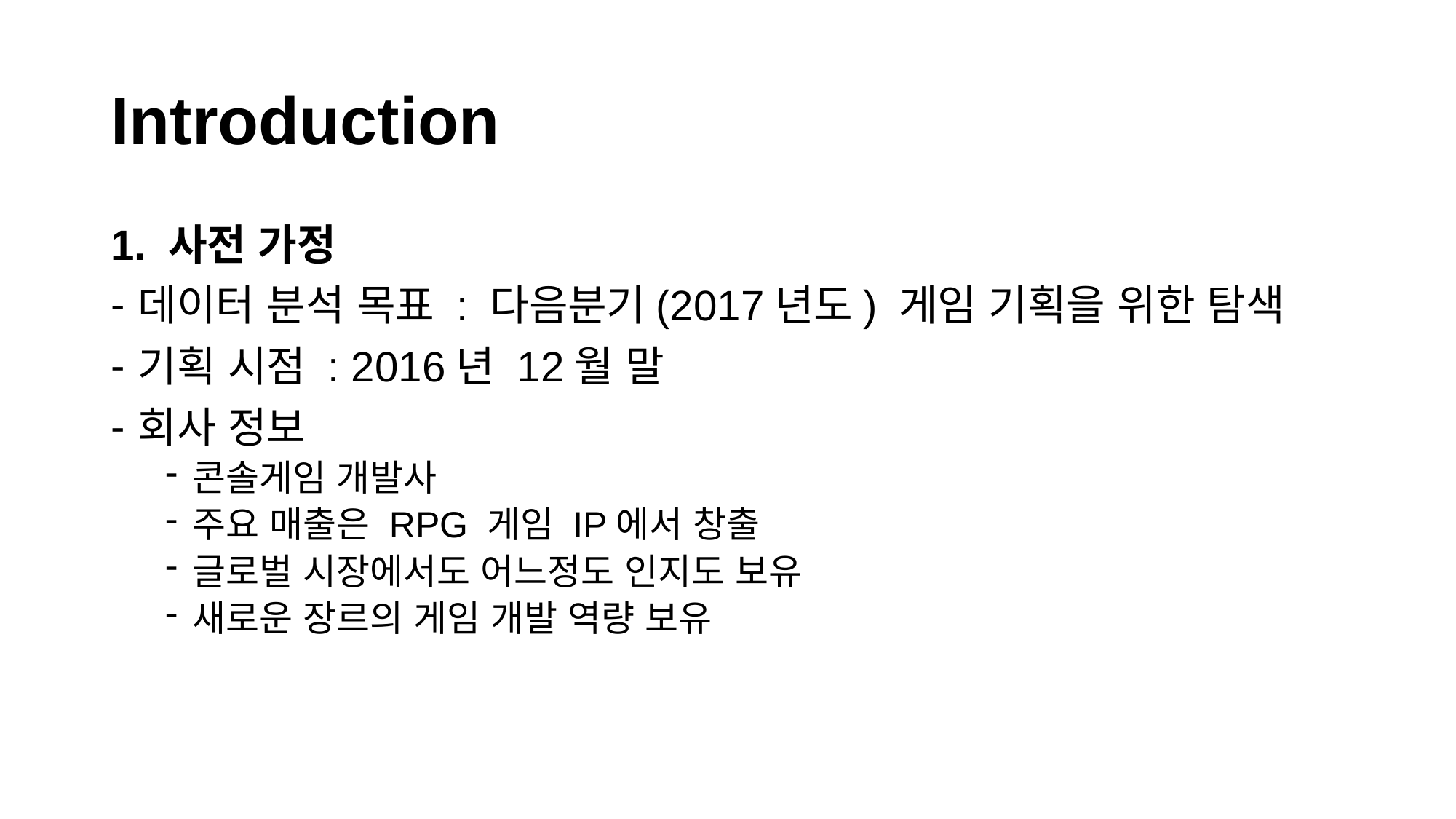

# Introduction
1. 사전 가정
데이터 분석 목표 : 다음분기(2017년도) 게임 기획을 위한 탐색
기획 시점 : 2016년 12월 말
회사 정보
콘솔게임 개발사
주요 매출은 RPG 게임 IP에서 창출
글로벌 시장에서도 어느정도 인지도 보유
새로운 장르의 게임 개발 역량 보유